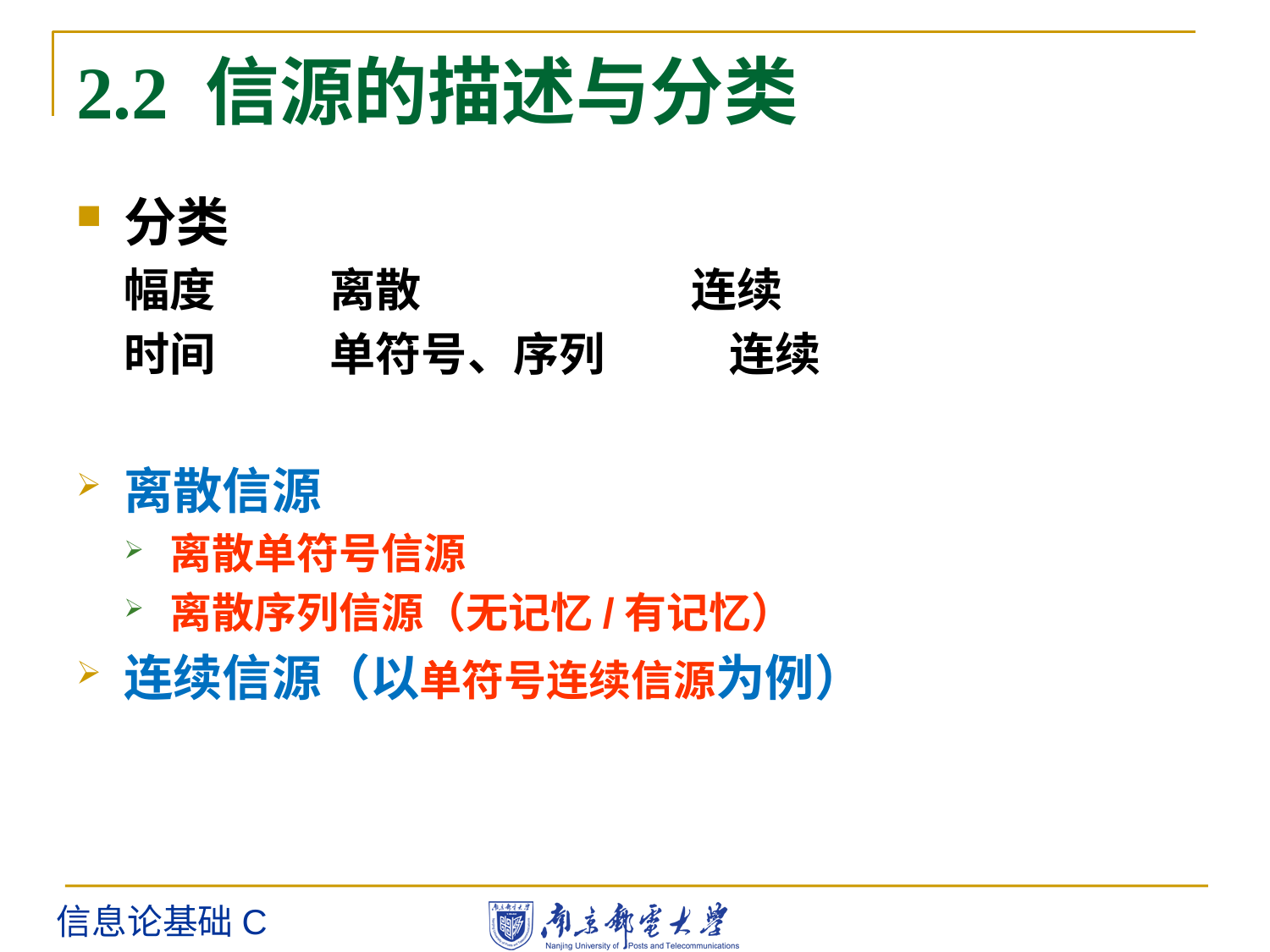

# 2.2 信源的描述与分类
分类
幅度           离散                          连续
时间           单符号、序列            连续

离散信源
离散单符号信源
离散序列信源（无记忆/有记忆）
连续信源（以单符号连续信源为例）
3